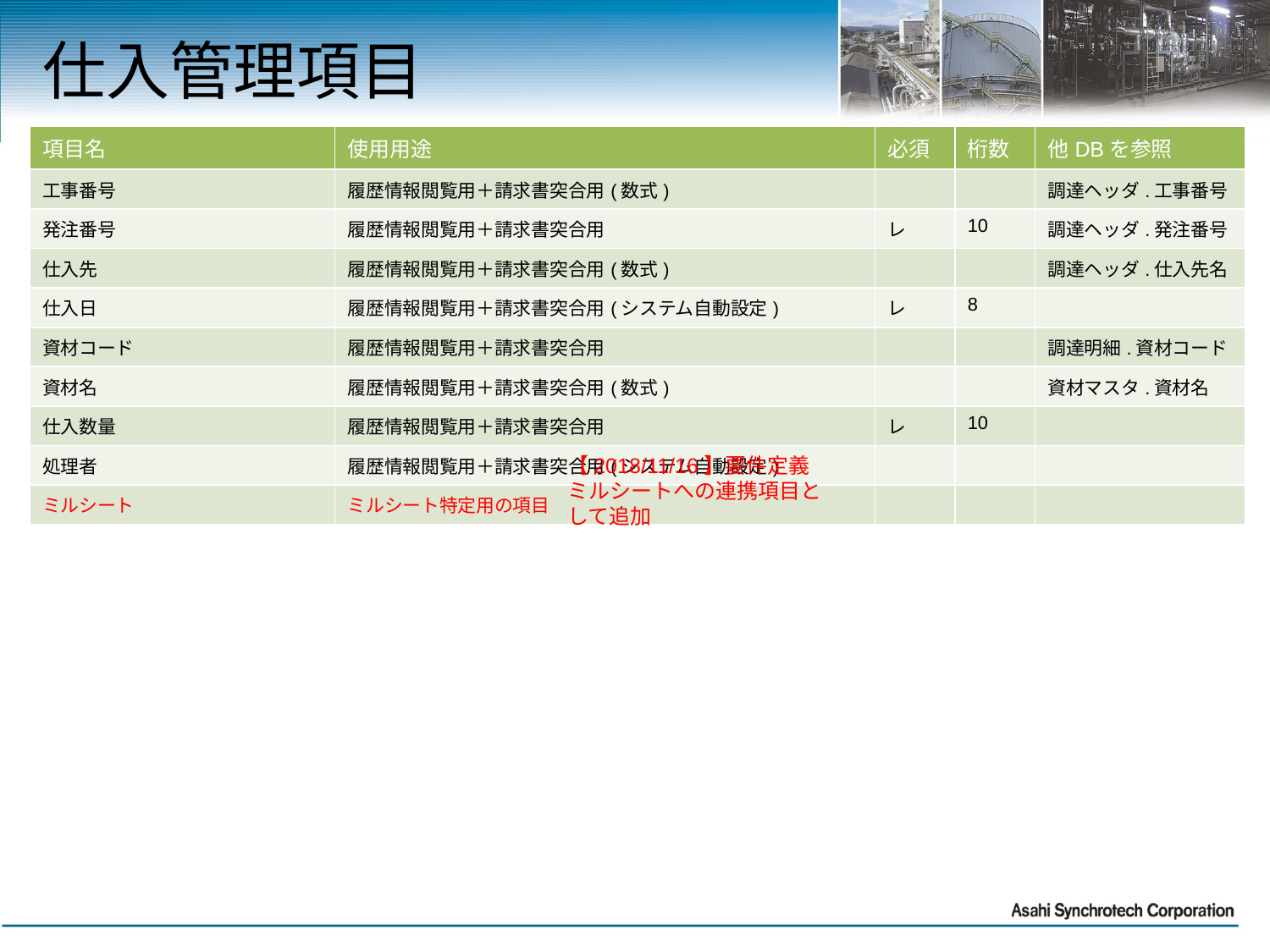

# 仕入管理項目
| 項目名 | 使用用途 | 必須 | 桁数 | 他DBを参照 |
| --- | --- | --- | --- | --- |
| 工事番号 | 履歴情報閲覧用＋請求書突合用(数式) |  |  | 調達ヘッダ.工事番号 |
| 発注番号 | 履歴情報閲覧用＋請求書突合用 | レ | 10 | 調達ヘッダ.発注番号 |
| 仕入先 | 履歴情報閲覧用＋請求書突合用(数式) |  |  | 調達ヘッダ.仕入先名 |
| 仕入日 | 履歴情報閲覧用＋請求書突合用(システム自動設定) | レ | 8 |  |
| 資材コード | 履歴情報閲覧用＋請求書突合用 |  |  | 調達明細.資材コード |
| 資材名 | 履歴情報閲覧用＋請求書突合用(数式) |  |  | 資材マスタ.資材名 |
| 仕入数量 | 履歴情報閲覧用＋請求書突合用 | レ | 10 |  |
| 処理者 | 履歴情報閲覧用＋請求書突合用(システム自動設定) |  |  |  |
| ミルシート | ミルシート特定用の項目 |  |  |  |
【2018/11/16】要件定義
ミルシートへの連携項目として追加